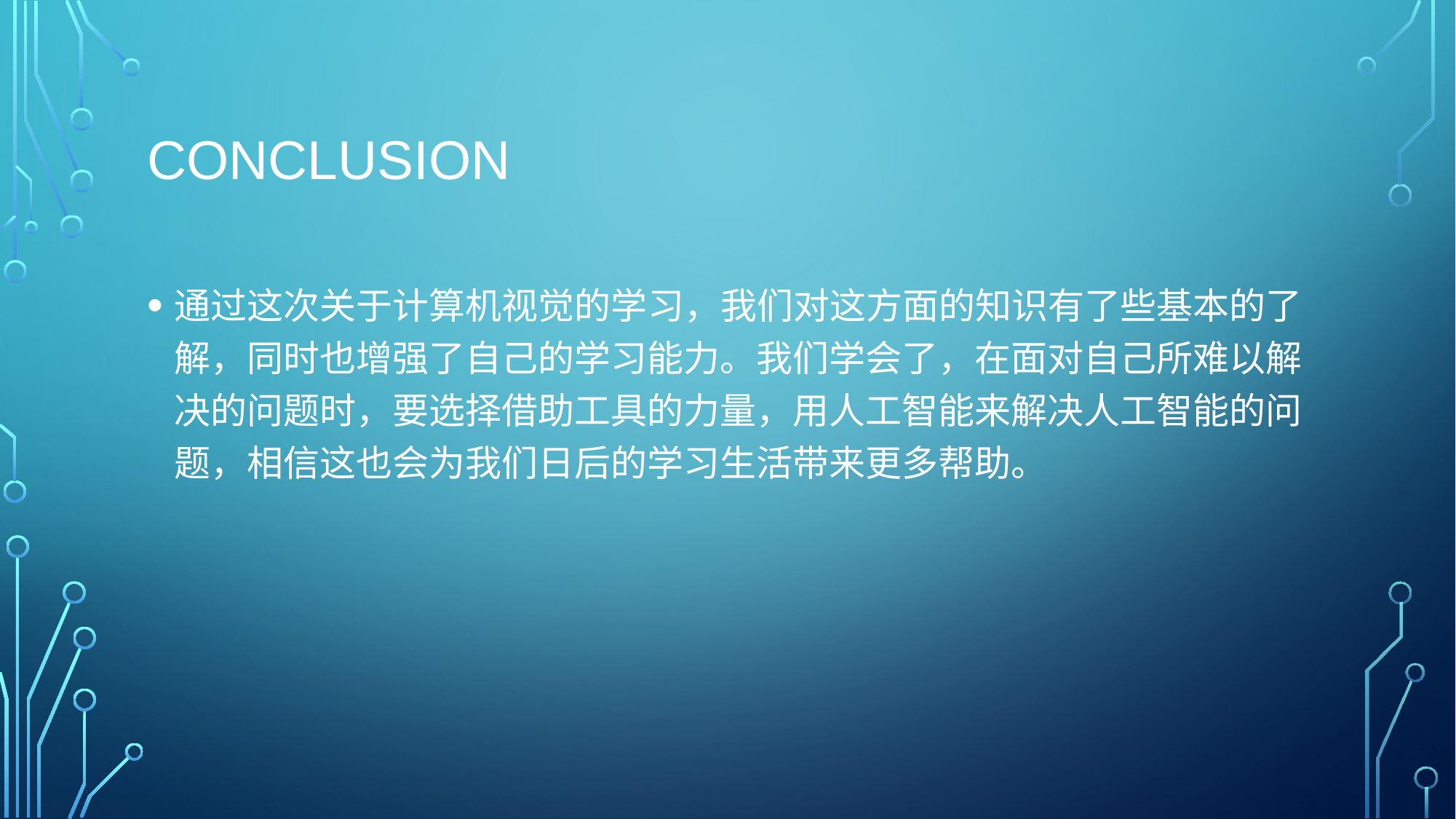

# CONCLUSION
通过这次关于计算机视觉的学习，我们对这方面的知识有了些基本的了解，同时也增强了自己的学习能力。我们学会了，在面对自己所难以解决的问题时，要选择借助工具的力量，用人工智能来解决人工智能的问题，相信这也会为我们日后的学习生活带来更多帮助。